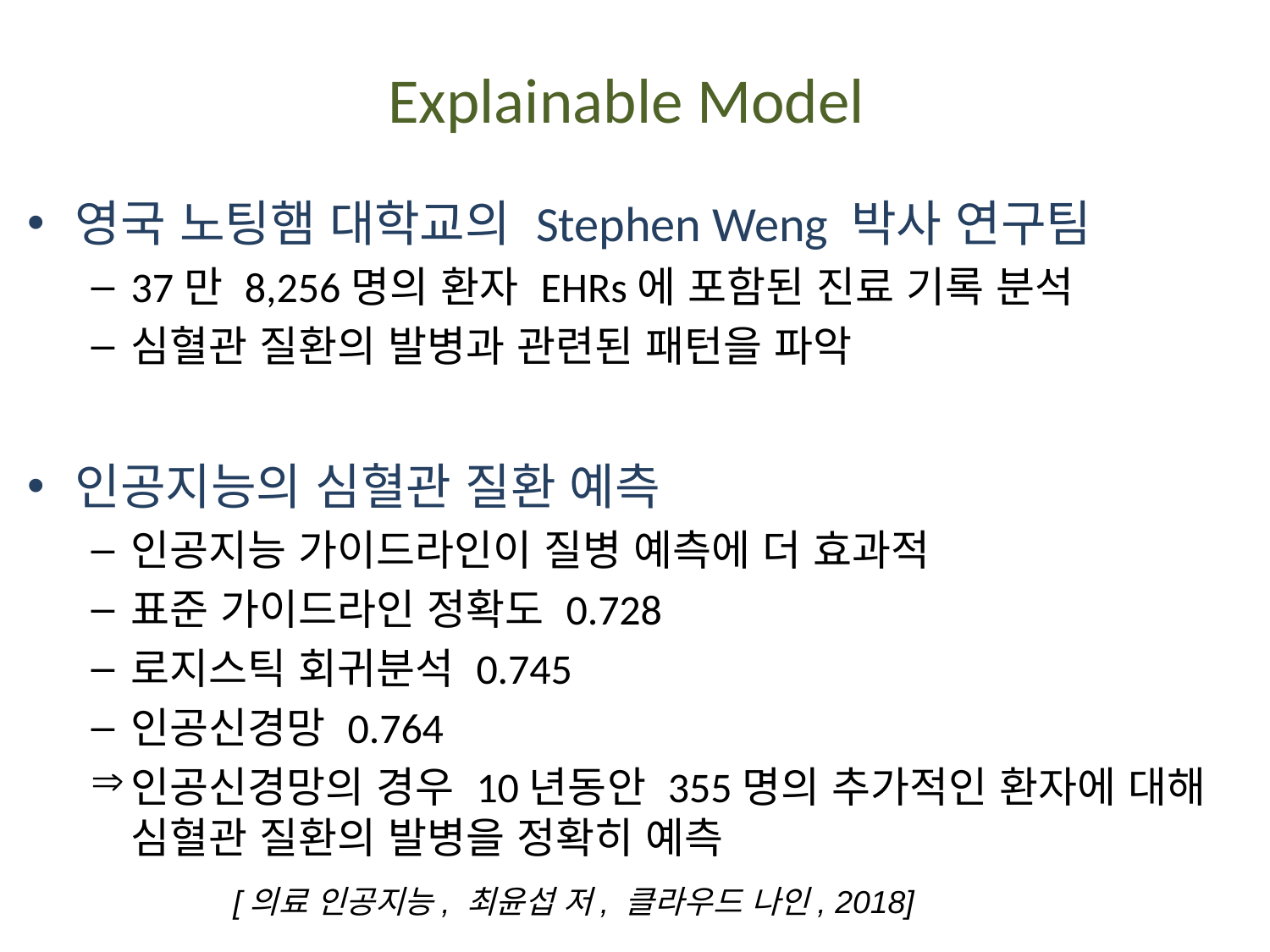

# Explainable Model
영국 노팅햄 대학교의 Stephen Weng 박사 연구팀
37만 8,256명의 환자 EHRs에 포함된 진료 기록 분석
심혈관 질환의 발병과 관련된 패턴을 파악

인공지능의 심혈관 질환 예측
인공지능 가이드라인이 질병 예측에 더 효과적
표준 가이드라인 정확도 0.728
로지스틱 회귀분석 0.745
인공신경망 0.764
인공신경망의 경우 10년동안 355명의 추가적인 환자에 대해 심혈관 질환의 발병을 정확히 예측

[의료 인공지능, 최윤섭 저, 클라우드 나인, 2018]